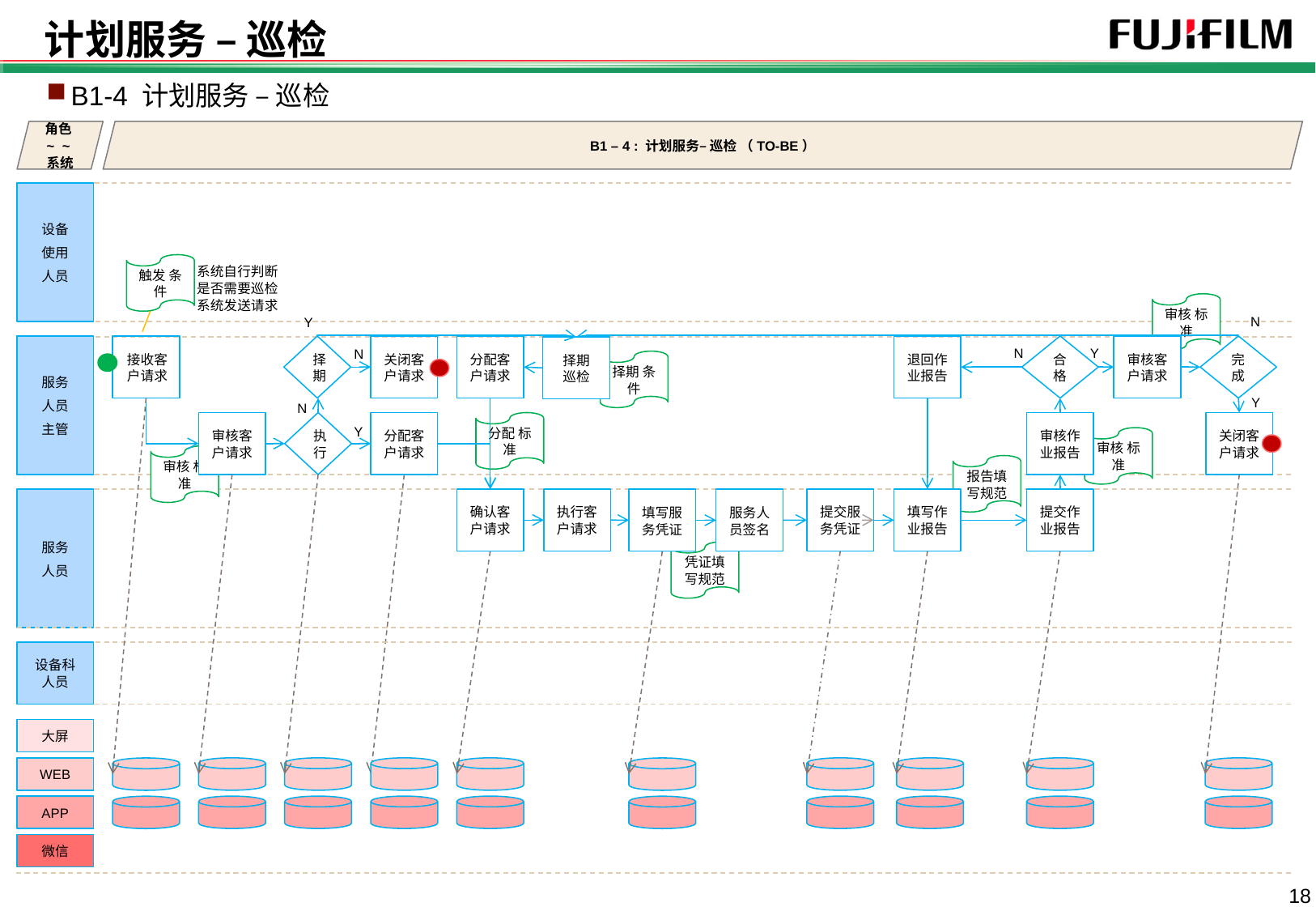

# 计划服务 – 巡检
B1-4 计划服务 – 巡检
角色~  ~系统
B1 – 4 : 计划服务– 巡检 （TO-BE）
设备
使用
人员
触发 条件
系统自行判断是否需要巡检系统发送请求
审核 标准
N
Y
接收客户请求
服务
人员
主管
择期
关闭客户请求
分配客户请求
退回作业报告
合格
审核客户请求
完成
择期 巡检
N
Y
N
择期 条件

Y
N
审核客户请求
执行
分配客户请求
分配 标准
审核作业报告
关闭客户请求
Y
审核 标准

审核 标准
报告填写规范
执行客户请求
提交服务凭证
填写作业报告
服务
人员
确认客户请求
提交作业报告
填写服务凭证
服务人员签名
凭证填写规范
设备科人员
大屏
WEB

APP

微信